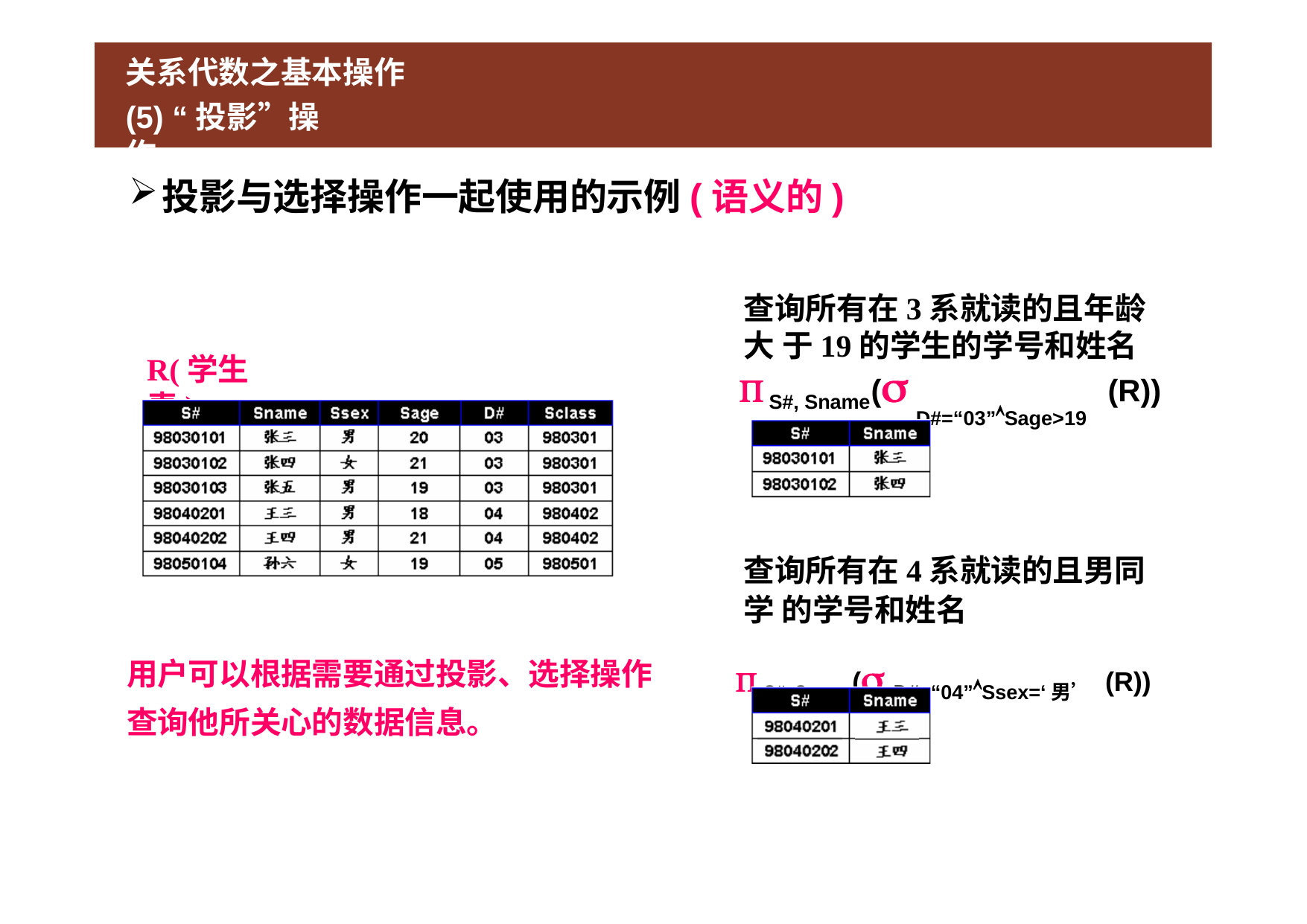

# 关系代数之基本操作
(5) “投影”操作
投影与选择操作一起使用的示例(语义的)

查询所有在3系就读的且年龄大 于19的学生的学号和姓名
R(学生表)
(σ
(R))
Π
D#=“03”∧Sage>19
S#, Sname

查询所有在4系就读的且男同学 的学号和姓名
Π S#, Sname(σ D#=“04”∧Ssex=‘男’  (R))
用户可以根据需要通过投影、选择操作 查询他所关心的数据信息。